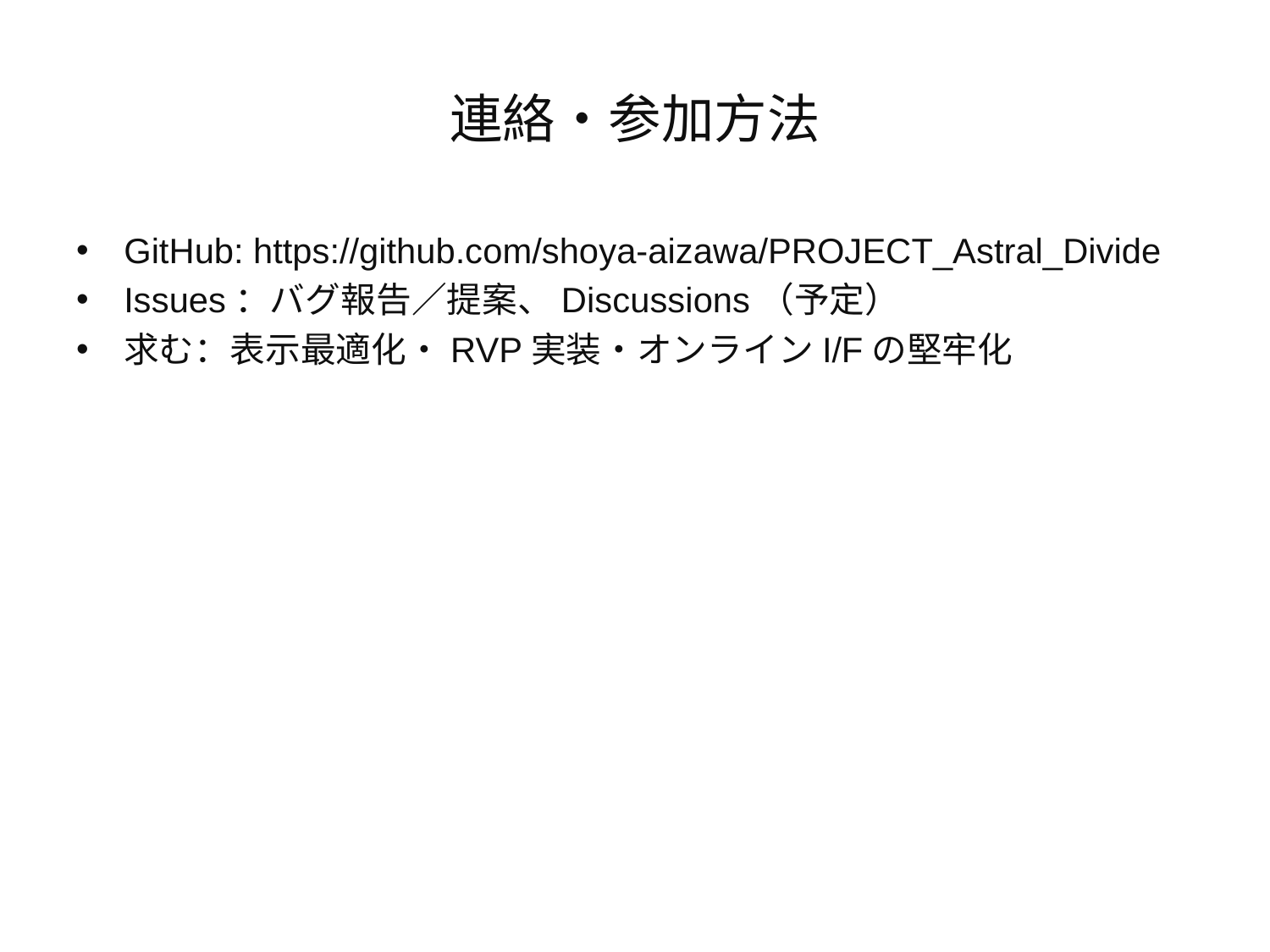

# 連絡・参加方法
GitHub: https://github.com/shoya-aizawa/PROJECT_Astral_Divide
Issues：バグ報告／提案、Discussions（予定）
求む：表示最適化・RVP実装・オンラインI/Fの堅牢化